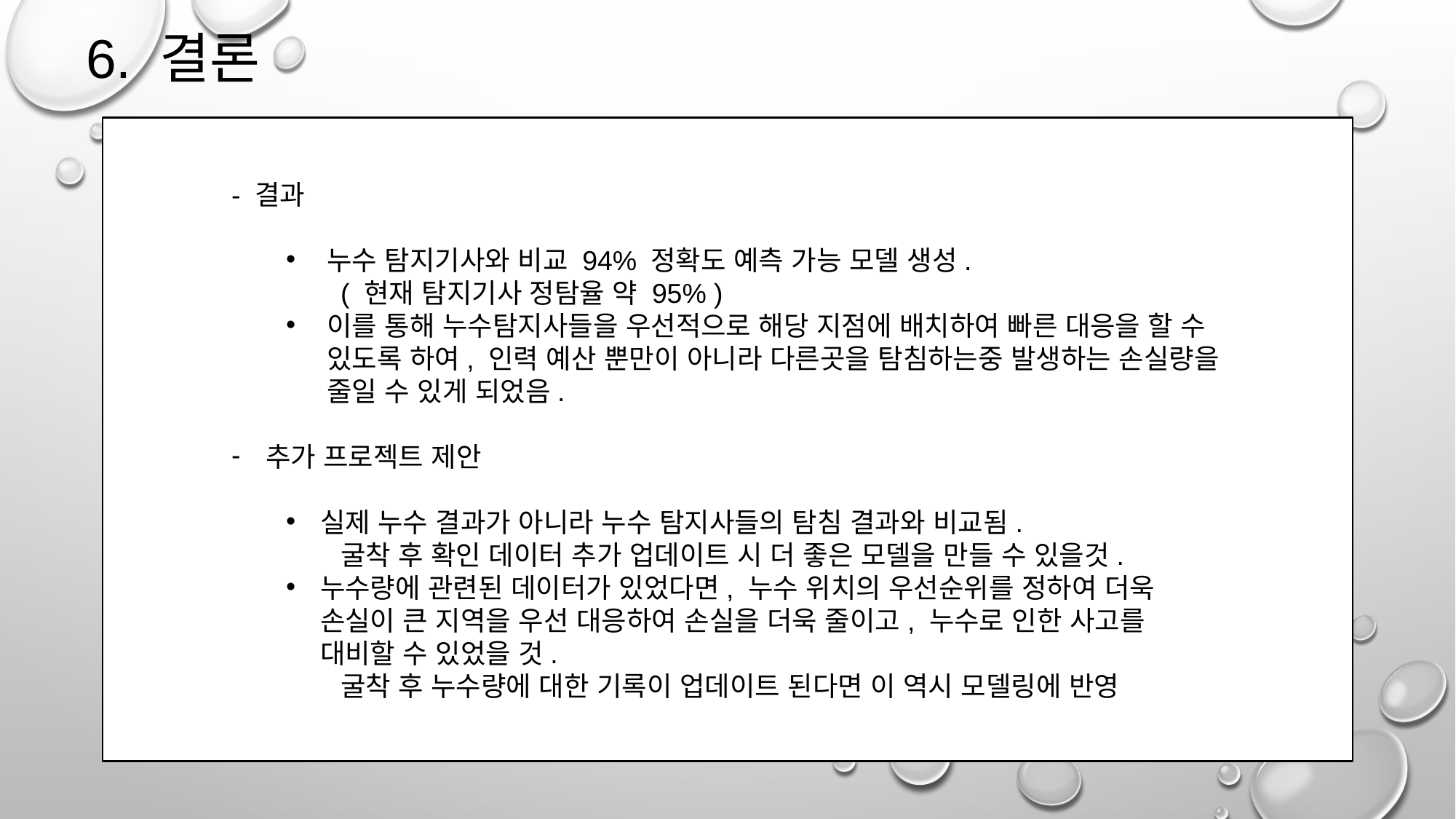

# 6. 결론
- 결과

누수 탐지기사와 비교 94% 정확도 예측 가능 모델 생성.
( 현재 탐지기사 정탐율 약 95% )
이를 통해 누수탐지사들을 우선적으로 해당 지점에 배치하여 빠른 대응을 할 수 있도록 하여, 인력 예산 뿐만이 아니라 다른곳을 탐침하는중 발생하는 손실량을 줄일 수 있게 되었음.

추가 프로젝트 제안

실제 누수 결과가 아니라 누수 탐지사들의 탐침 결과와 비교됨.
굴착 후 확인 데이터 추가 업데이트 시 더 좋은 모델을 만들 수 있을것.
누수량에 관련된 데이터가 있었다면, 누수 위치의 우선순위를 정하여 더욱 손실이 큰 지역을 우선 대응하여 손실을 더욱 줄이고, 누수로 인한 사고를 대비할 수 있었을 것.
굴착 후 누수량에 대한 기록이 업데이트 된다면 이 역시 모델링에 반영